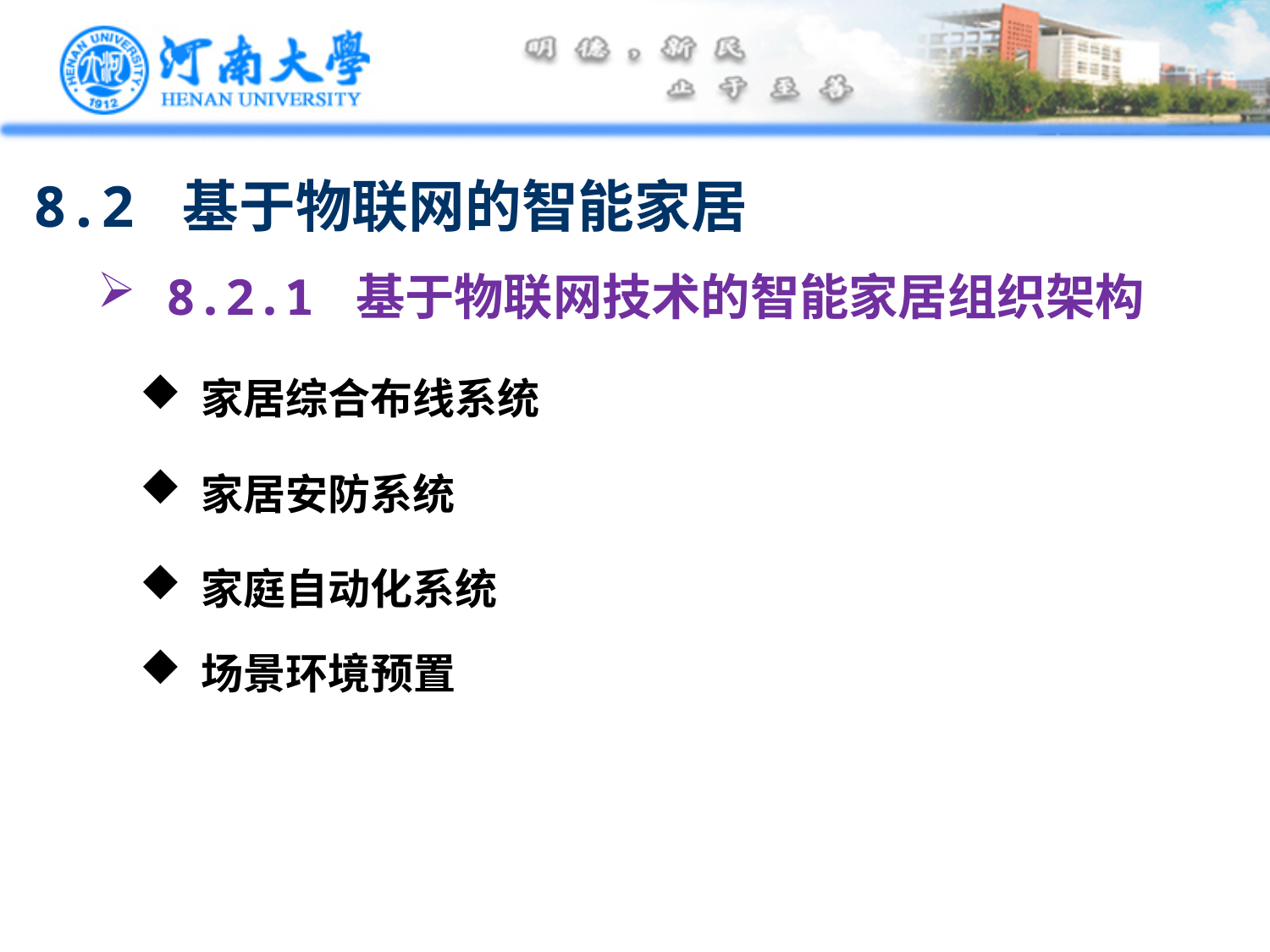

8.2 基于物联网的智能家居
 8.2.1 基于物联网技术的智能家居组织架构
 家居综合布线系统
 家居安防系统
 家庭自动化系统
 场景环境预置